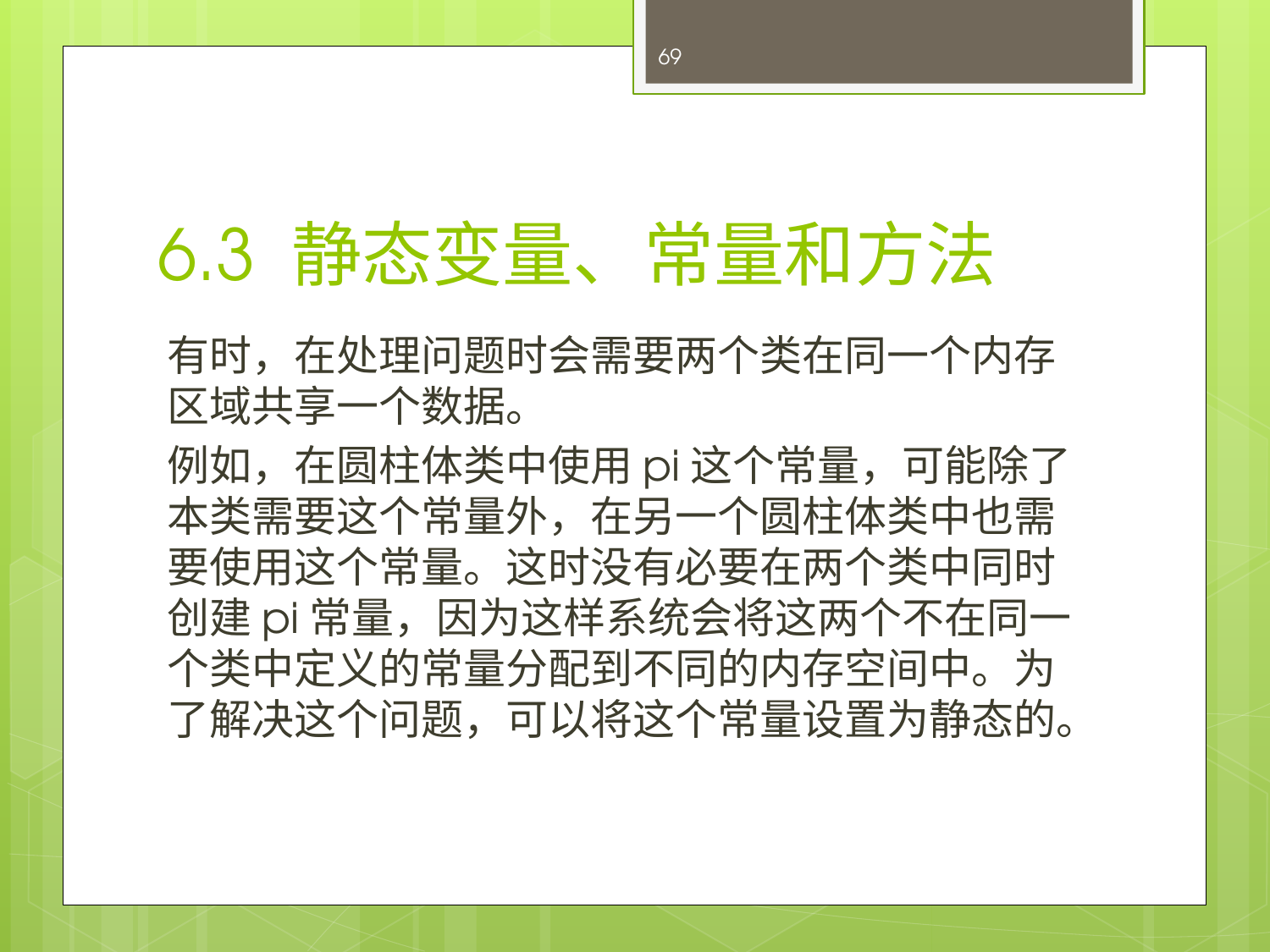

69
# 6.3 静态变量、常量和方法
有时，在处理问题时会需要两个类在同一个内存区域共享一个数据。
例如，在圆柱体类中使用pi这个常量，可能除了本类需要这个常量外，在另一个圆柱体类中也需要使用这个常量。这时没有必要在两个类中同时创建pi常量，因为这样系统会将这两个不在同一个类中定义的常量分配到不同的内存空间中。为了解决这个问题，可以将这个常量设置为静态的。